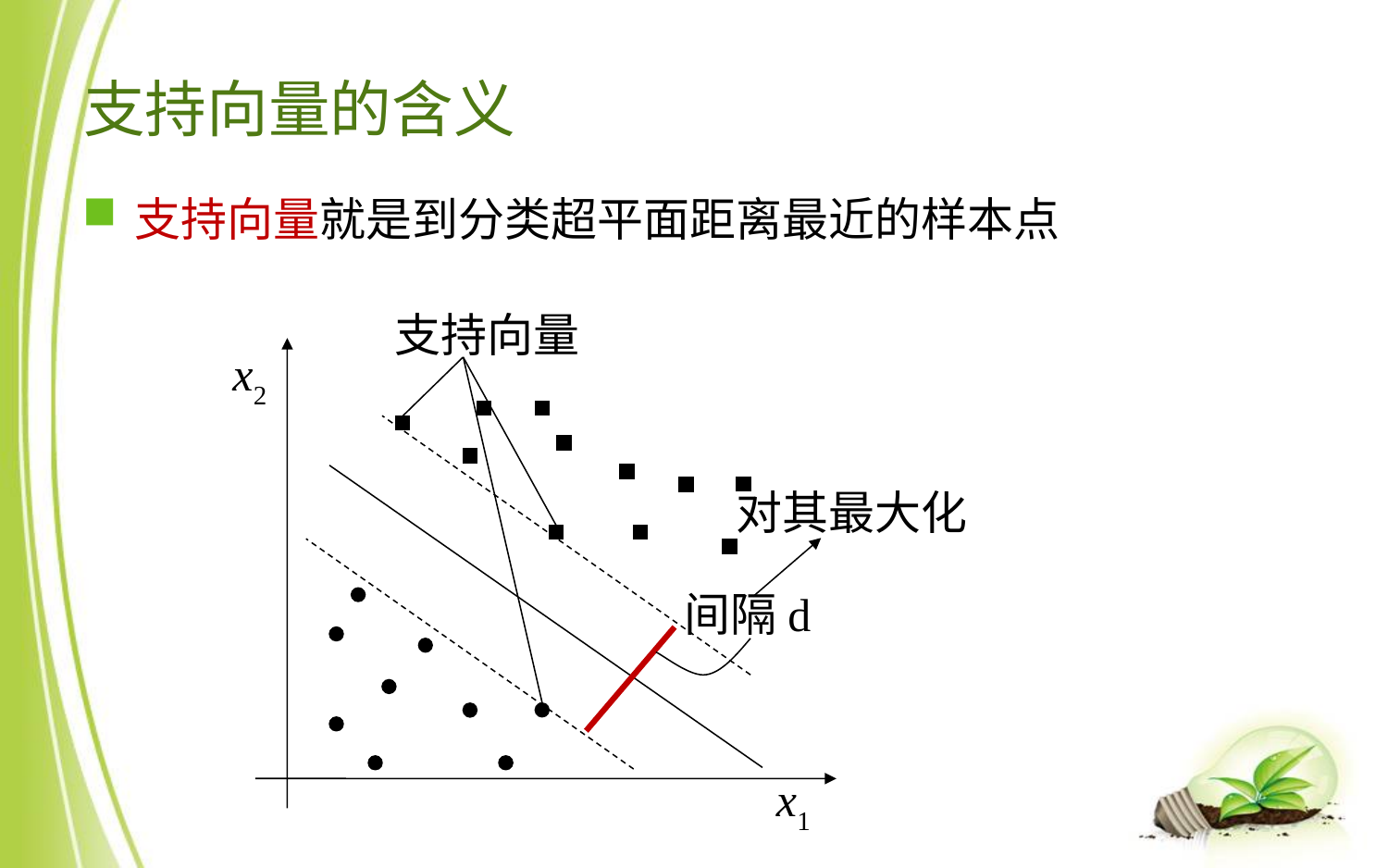

# 支持向量的含义
支持向量就是到分类超平面距离最近的样本点

支持向量
x2

对其最大化

间隔d

x1